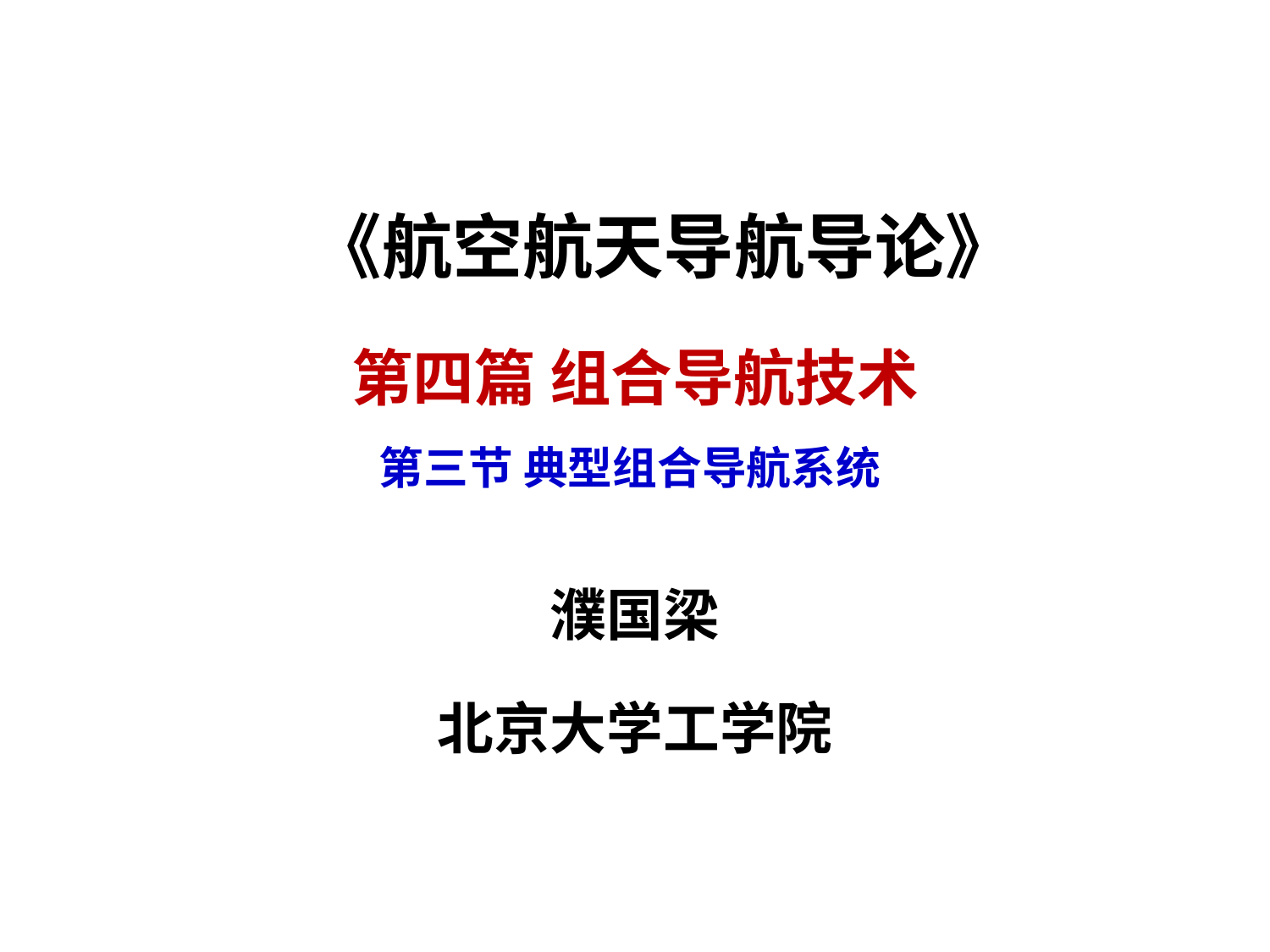

《航空航天导航导论》
# 第四篇 组合导航技术 第三节 典型组合导航系统
濮国梁
北京大学工学院